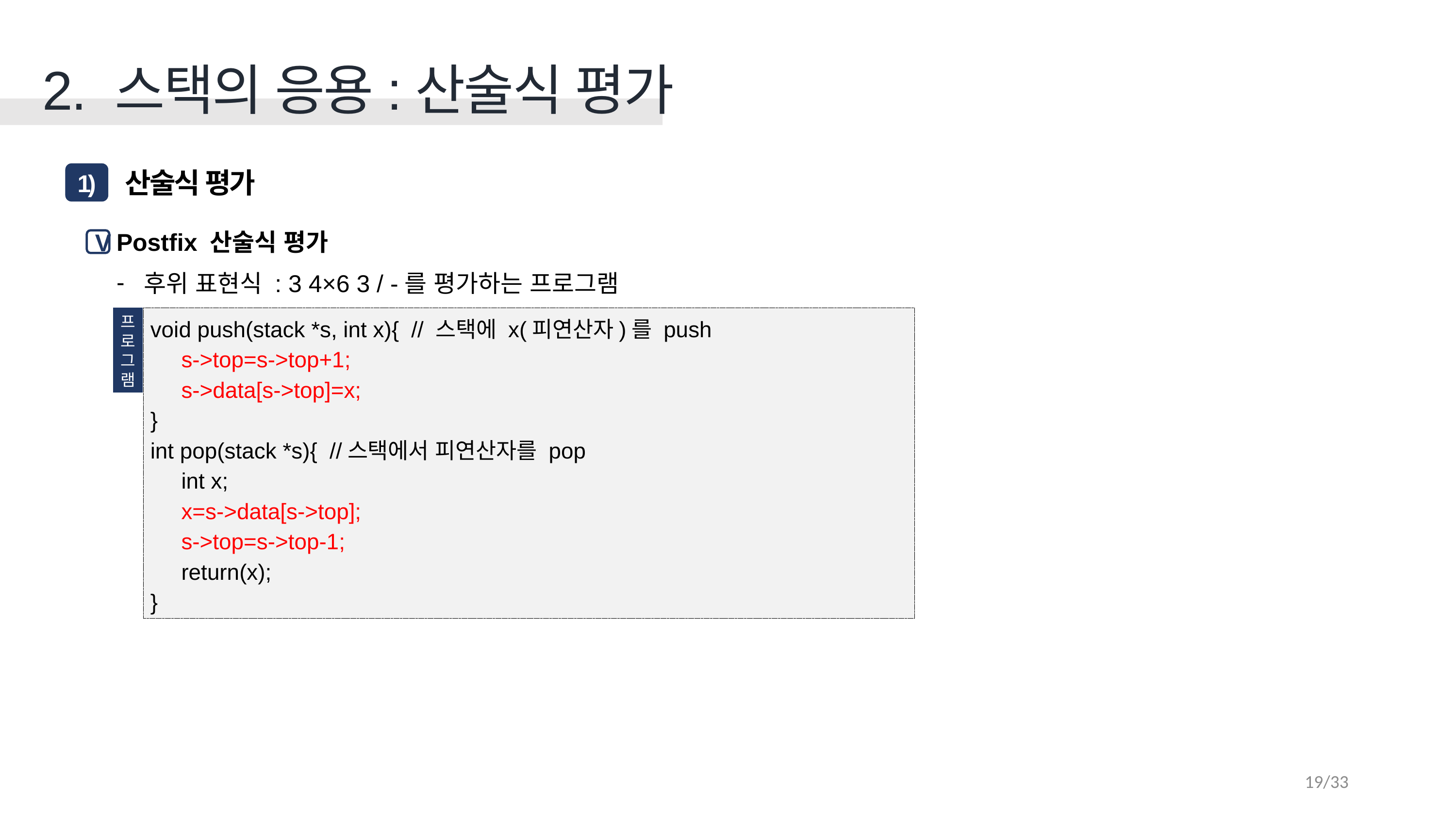

2. 스택의 응용:산술식 평가

 산술식 평가
1)
Postfix 산술식 평가

후위 표현식 : 3 4×6 3 / -를 평가하는 프로그램

V
프
로
그
램
void push(stack *s, int x){  // 스택에 x(피연산자)를 push
     s->top=s->top+1;
     s->data[s->top]=x;
}
int pop(stack *s){  //스택에서 피연산자를 pop
     int x;
     x=s->data[s->top];
     s->top=s->top-1;
     return(x);
}
19/33